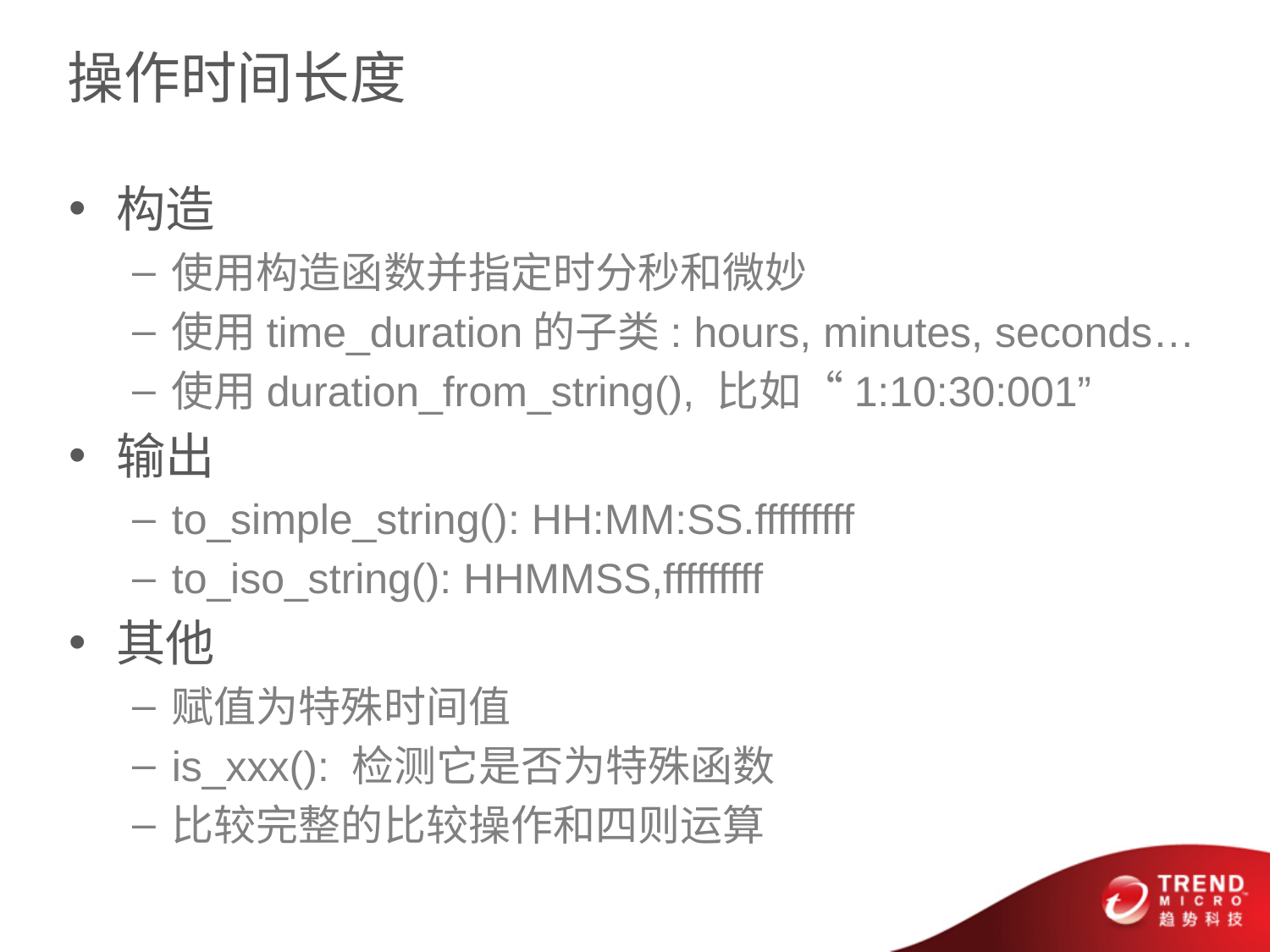

# 操作时间长度
构造
使用构造函数并指定时分秒和微妙
使用time_duration的子类: hours, minutes, seconds…
使用duration_from_string(), 比如“1:10:30:001”
输出
to_simple_string(): HH:MM:SS.fffffffff
to_iso_string(): HHMMSS,fffffffff
其他
赋值为特殊时间值
is_xxx(): 检测它是否为特殊函数
比较完整的比较操作和四则运算